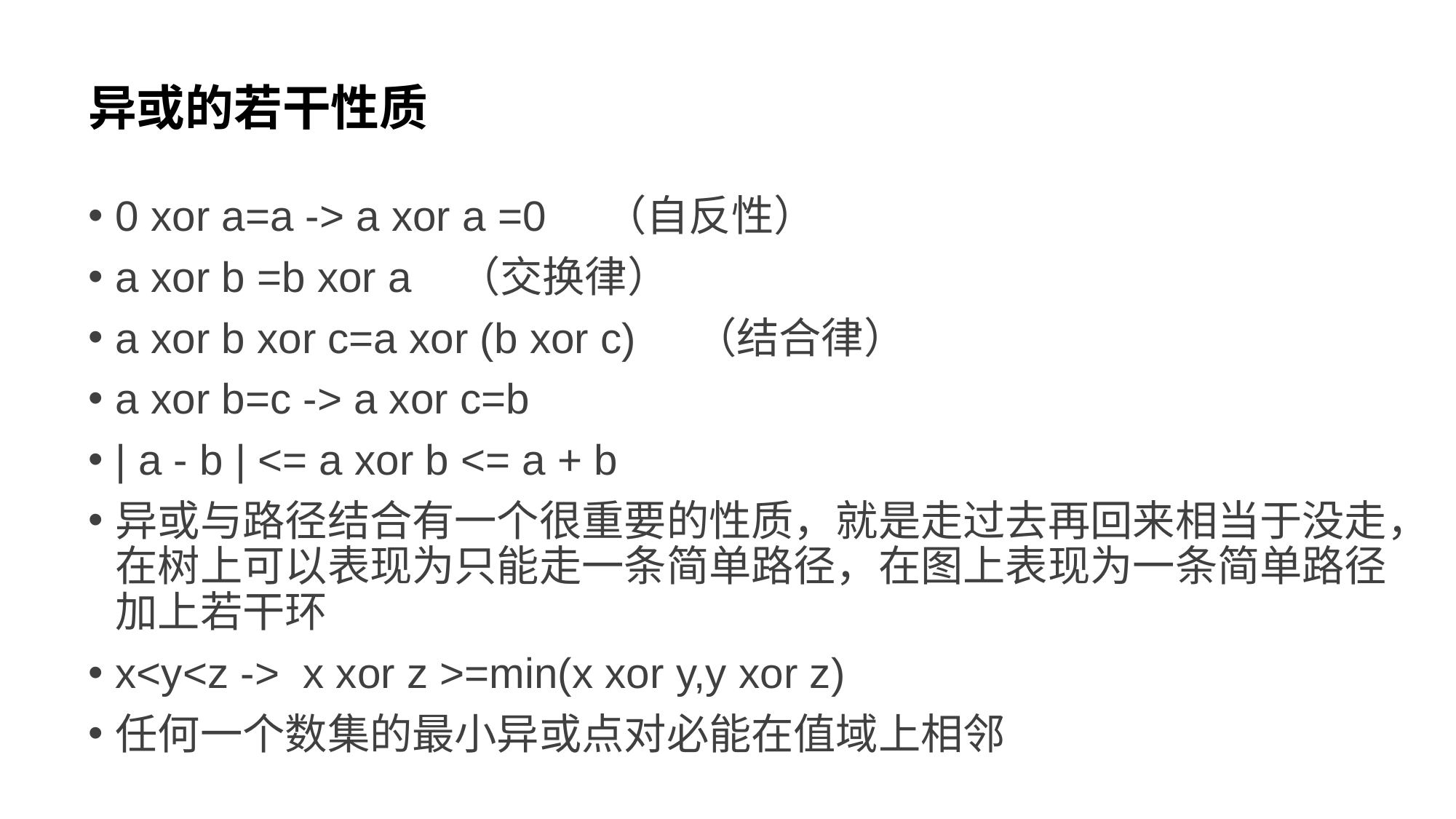

# 异或的若干性质
0 xor a=a -> a xor a =0    （自反性）
a xor b =b xor a   （交换律）
a xor b xor c=a xor (b xor c)    （结合律）
a xor b=c -> a xor c=b
| a - b | <= a xor b <= a + b
异或与路径结合有一个很重要的性质，就是走过去再回来相当于没走，在树上可以表现为只能走一条简单路径，在图上表现为一条简单路径加上若干环
x<y<z ->  x xor z >=min(x xor y,y xor z)
任何一个数集的最小异或点对必能在值域上相邻